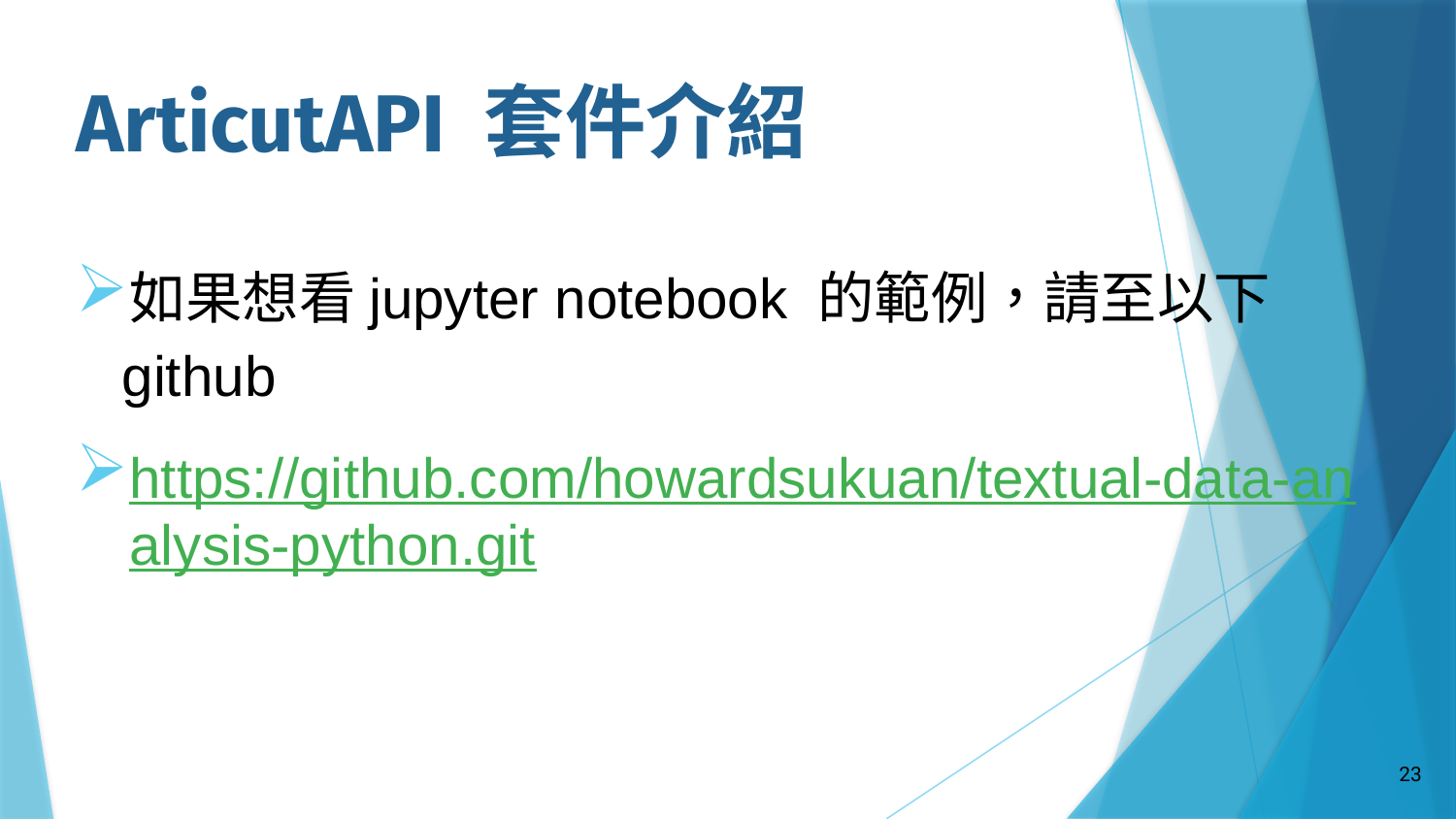

# ArticutAPI 套件介紹
如果想看jupyter notebook 的範例，請至以下github
https://github.com/howardsukuan/textual-data-analysis-python.git

23